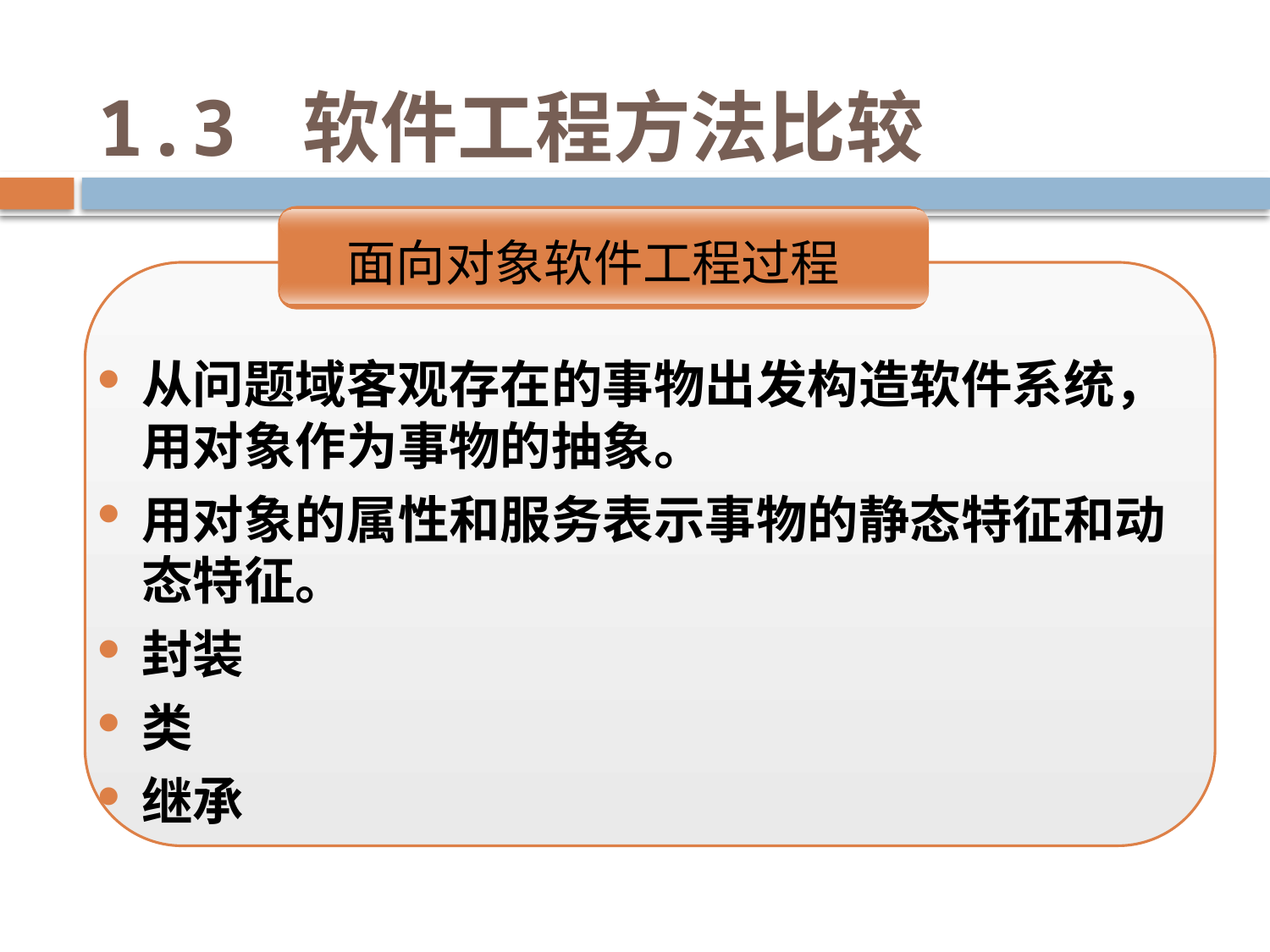

# 1.3 软件工程方法比较
26

面向对象软件工程过程

从问题域客观存在的事物出发构造软件系统，用对象作为事物的抽象。
用对象的属性和服务表示事物的静态特征和动态特征。
封装
类
继承